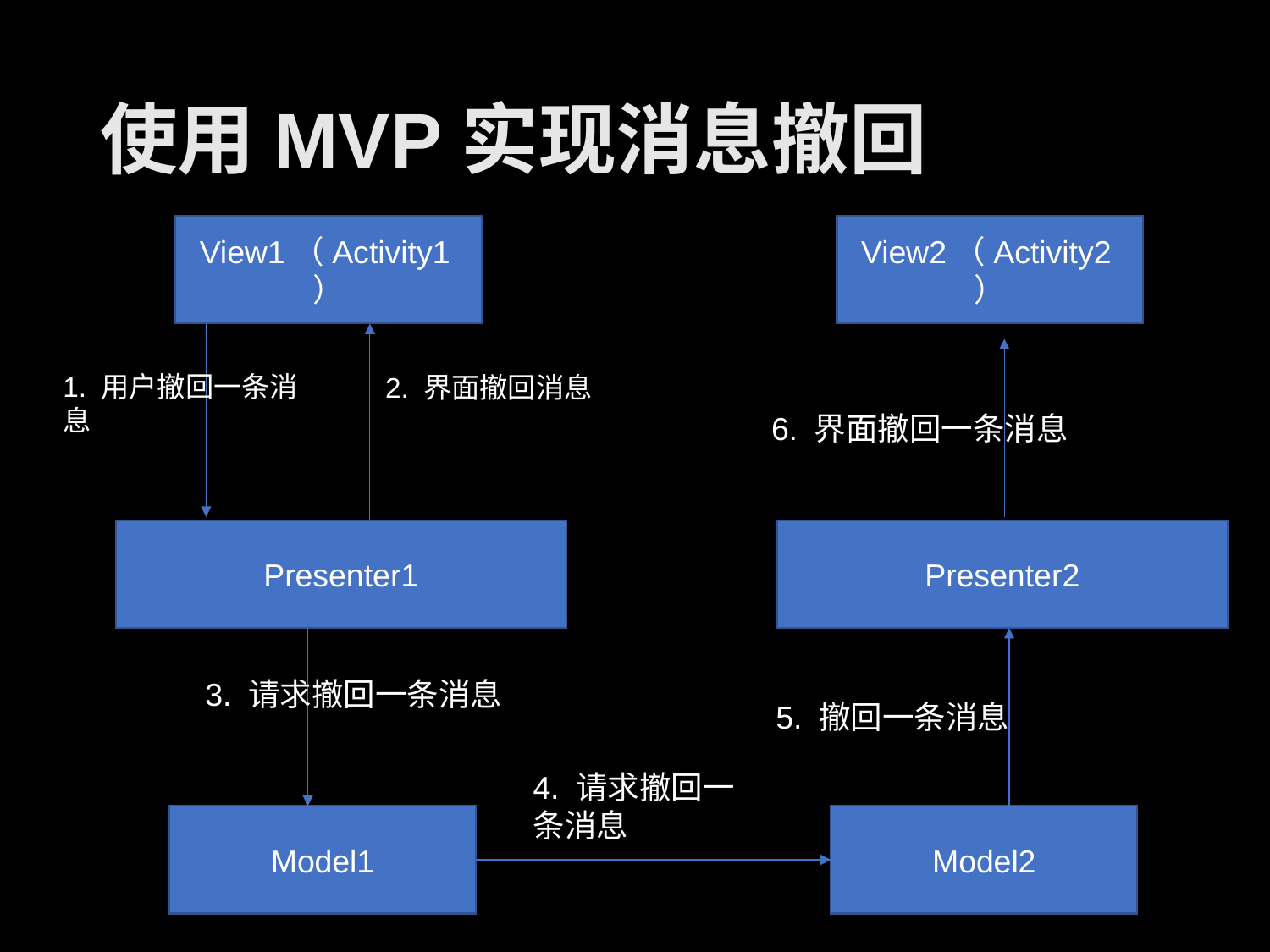

# 使用MVP实现消息撤回
View1（Activity1）
View2（Activity2）
1. 用户撤回一条消息
2. 界面撤回消息
6. 界面撤回一条消息
Presenter1
Presenter2
3. 请求撤回一条消息
5. 撤回一条消息
4. 请求撤回一条消息
Model1
Model2